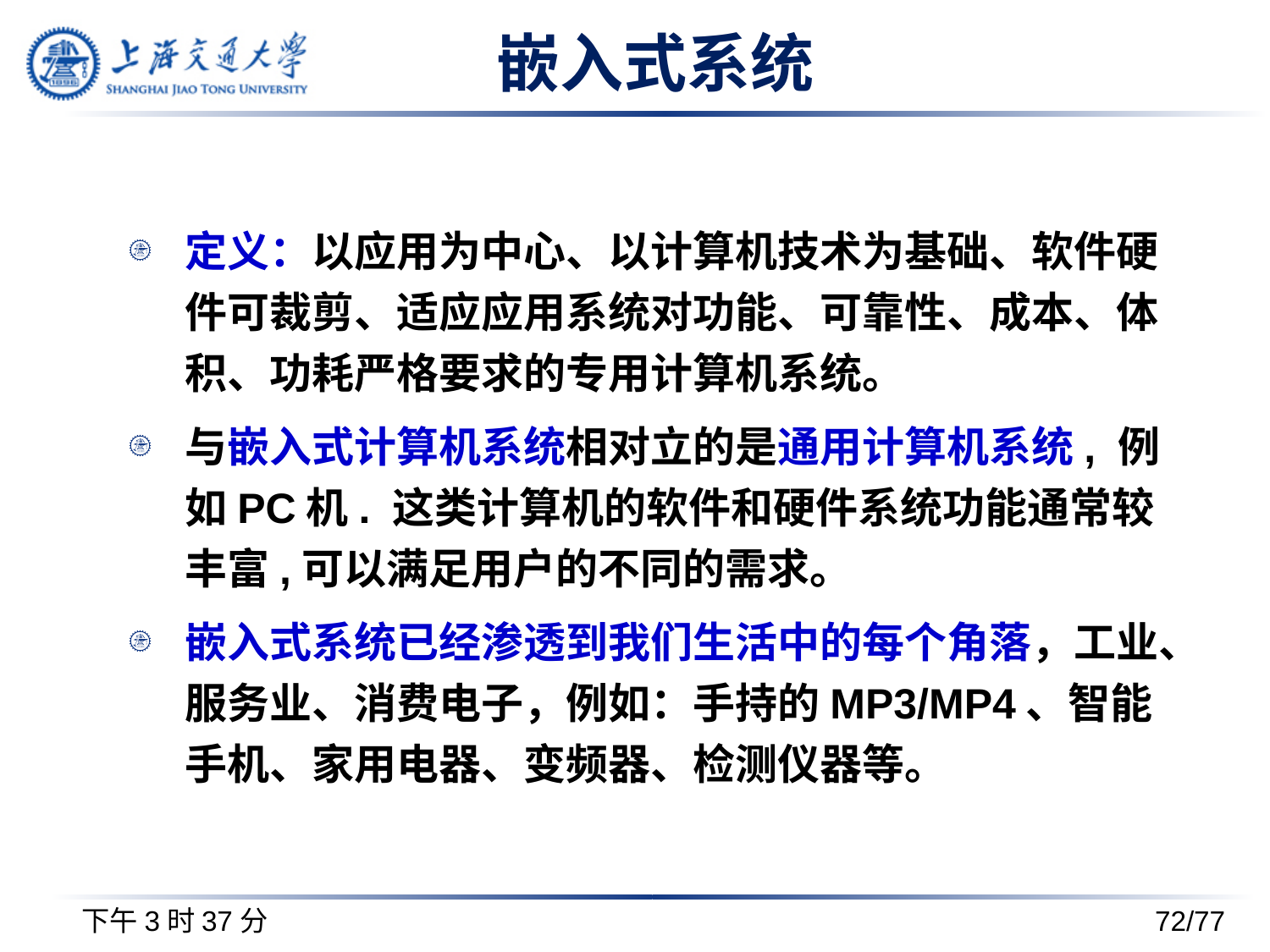

# 嵌入式系统
定义：以应用为中心、以计算机技术为基础、软件硬件可裁剪、适应应用系统对功能、可靠性、成本、体积、功耗严格要求的专用计算机系统。
与嵌入式计算机系统相对立的是通用计算机系统, 例如PC机. 这类计算机的软件和硬件系统功能通常较丰富,可以满足用户的不同的需求。
嵌入式系统已经渗透到我们生活中的每个角落，工业、服务业、消费电子，例如：手持的MP3/MP4、智能手机、家用电器、变频器、检测仪器等。
下午3时37分
72/77